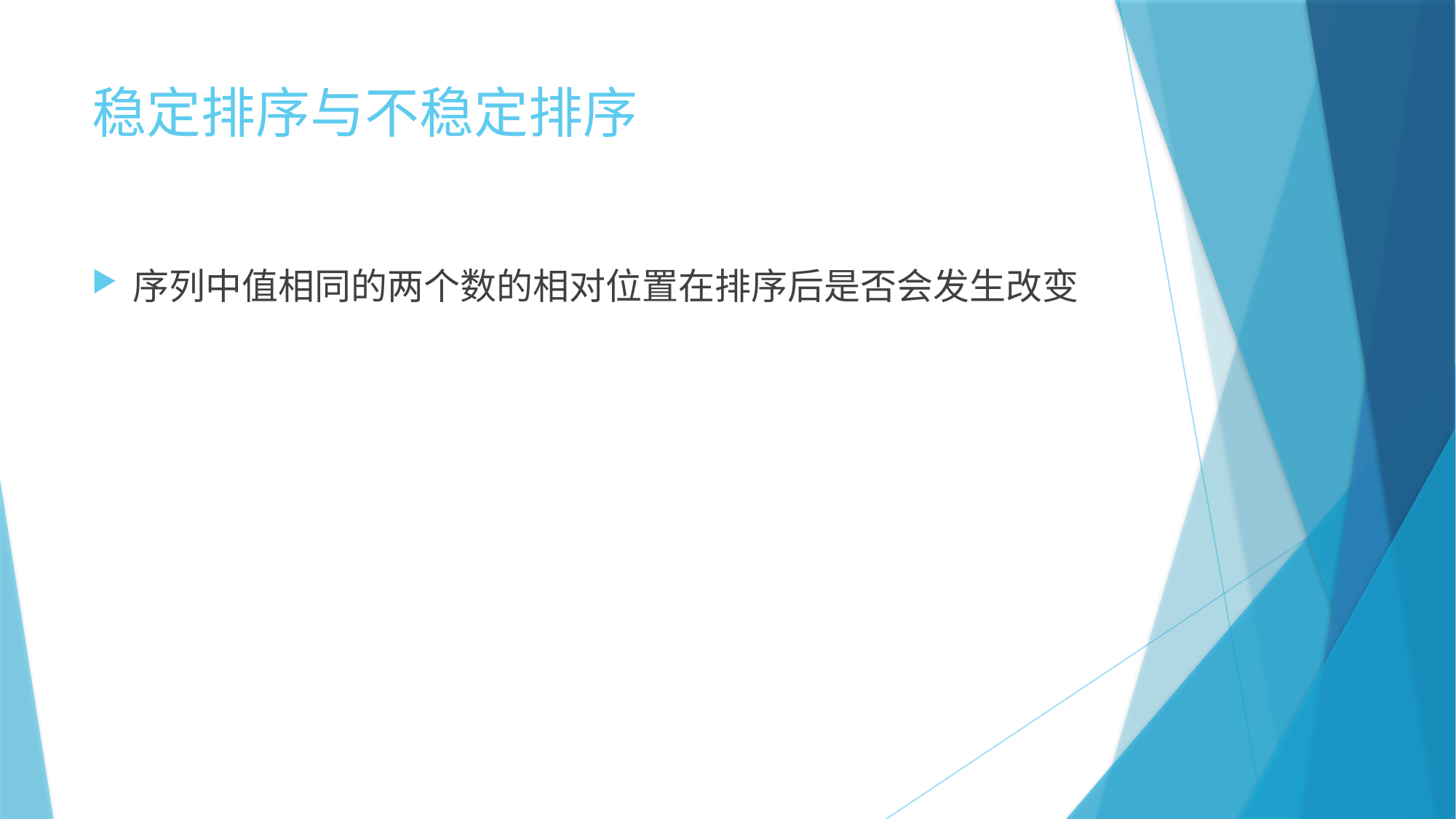

# 稳定排序与不稳定排序
序列中值相同的两个数的相对位置在排序后是否会发生改变